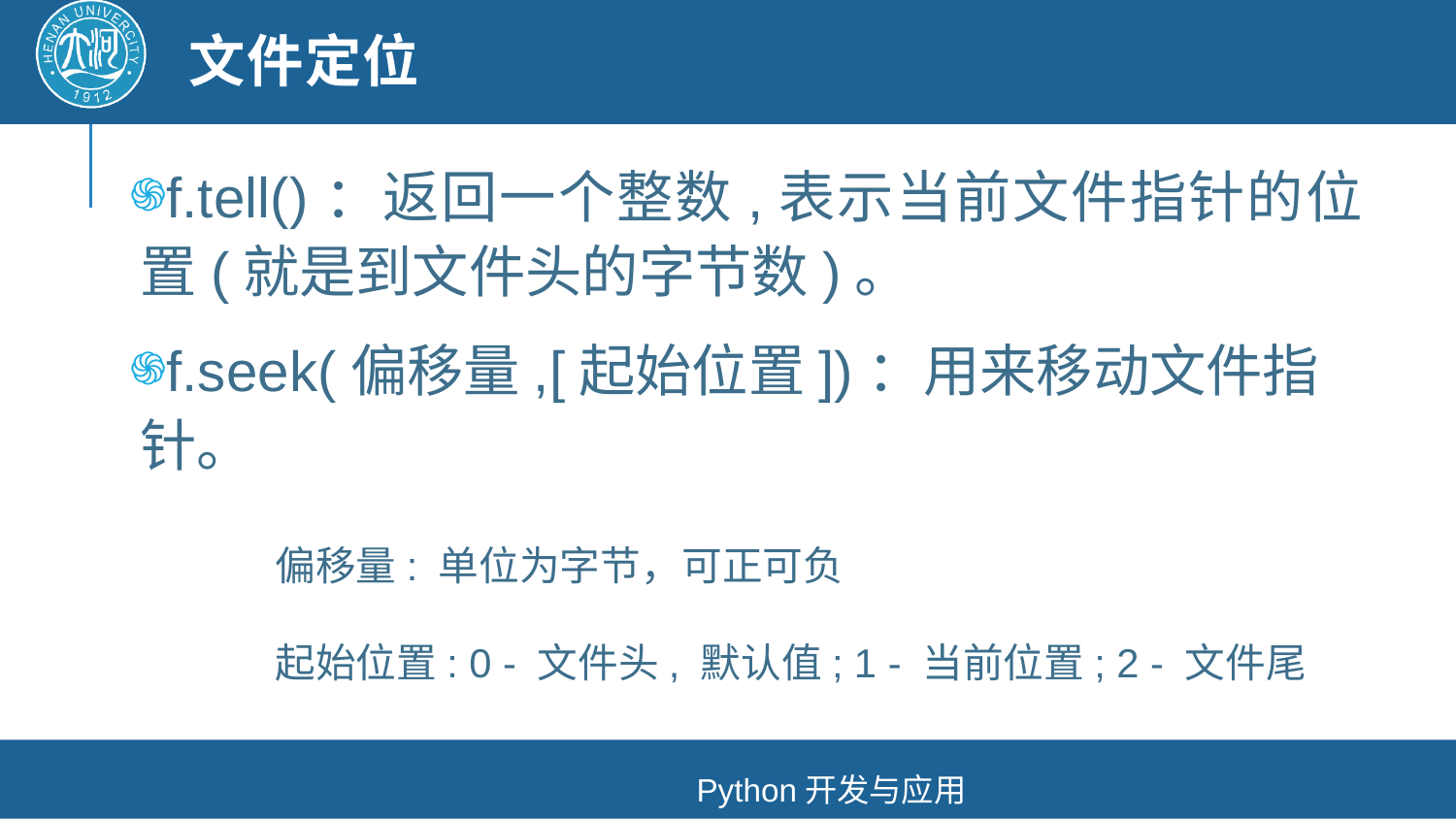

# 文件定位
f.tell()：返回一个整数,表示当前文件指针的位置(就是到文件头的字节数)。
f.seek(偏移量,[起始位置])：用来移动文件指针。
	偏移量: 单位为字节，可正可负
	起始位置: 0 - 文件头, 默认值; 1 - 当前位置; 2 - 文件尾

Python开发与应用
21